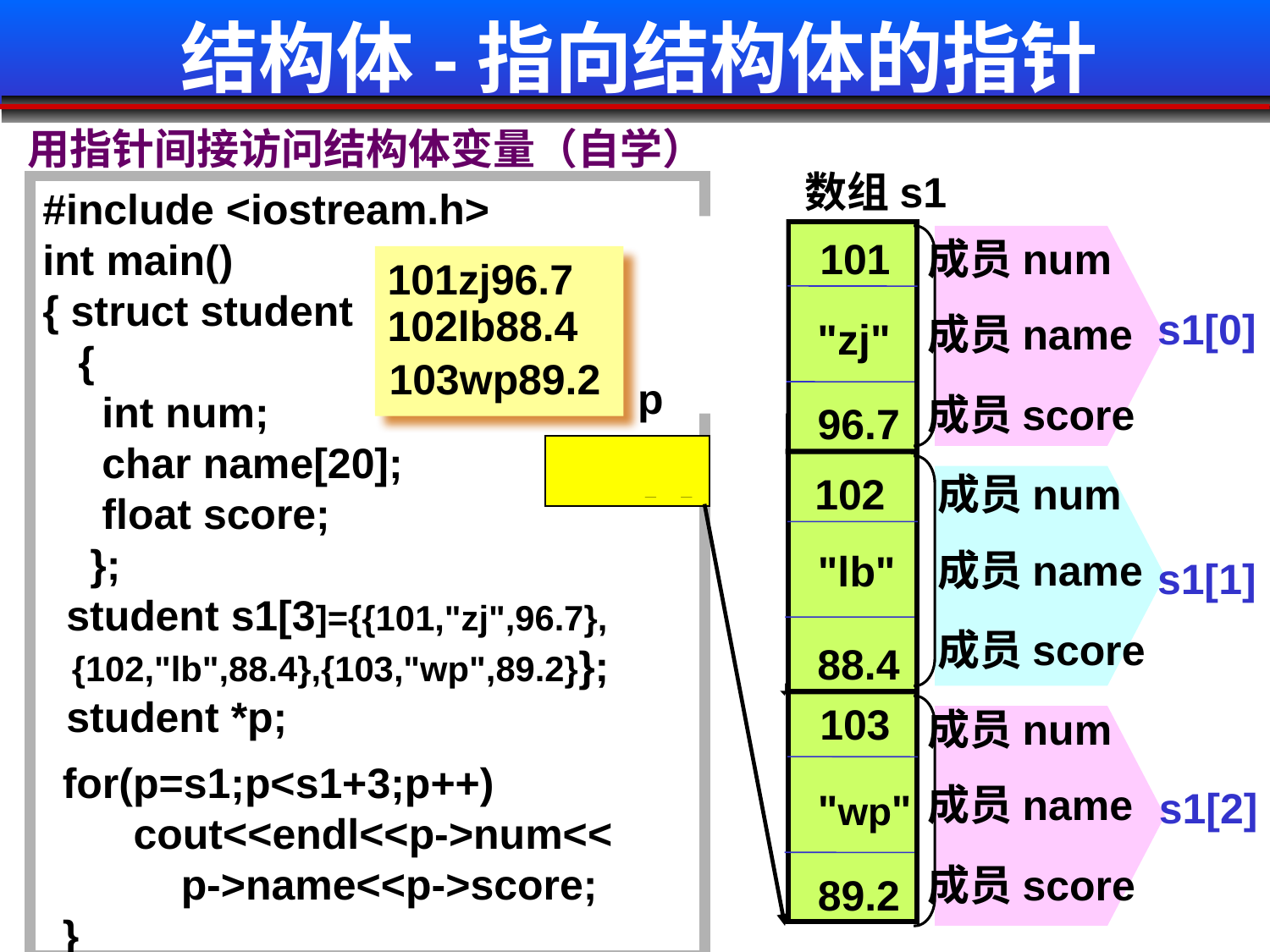

# 结构体-指向结构体的指针

用指针间接访问结构体变量（自学）
数组s1
#include <iostream.h>
int main()
{ struct student
   {
     int num;
     char name[20];
     float score;
    };
  student s1[3]={{101,"zj",96.7},
   {102,"lb",88.4},{103,"wp",89.2}};
  student *p;

成员num
101

s1[0]
成员name
"zj"

成员score
96.7

102
成员num

成员name
"lb"
s1[1]

成员score
88.4
103

成员num

成员name
s1[2]
"wp"

成员score
89.2

101zj96.7
102lb88.4
103wp89.2
p

&s1[0]
&s1[1]
&s1[2]

for(p=s1;p<s1+3;p++)
      cout<<endl<<p->num<<
          p->name<<p->score;
}